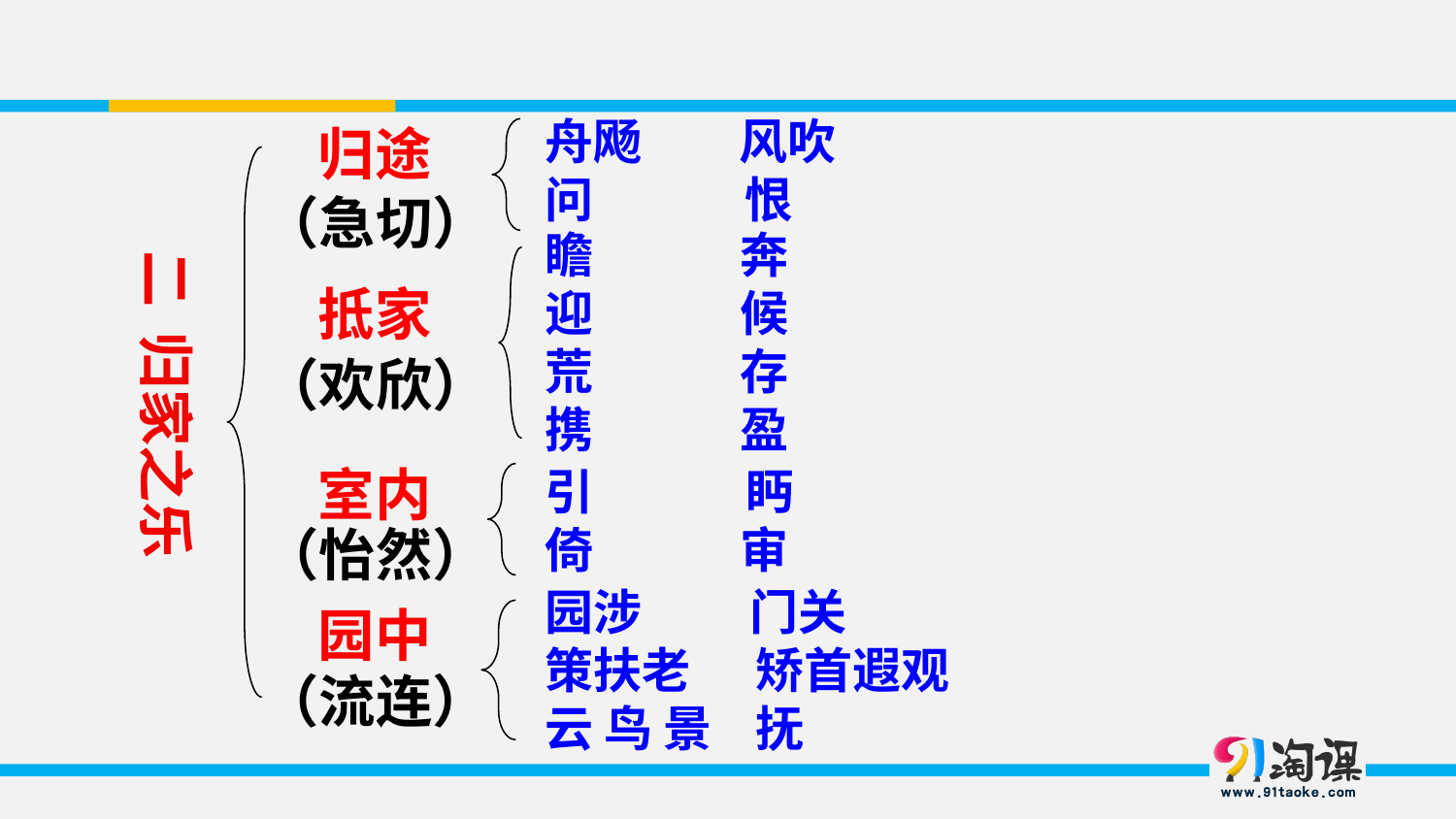

舟飏　　风吹
问　　     恨
归途

（急切）
瞻　         奔
迎　         候
荒　         存
携   　      盈
二  归家之乐

抵家
（欢欣）
室内
引              眄
倚　         审

（怡然）
园涉　　 门关
策扶老      矫首遐观
云 鸟 景    抚
园中

（流连）